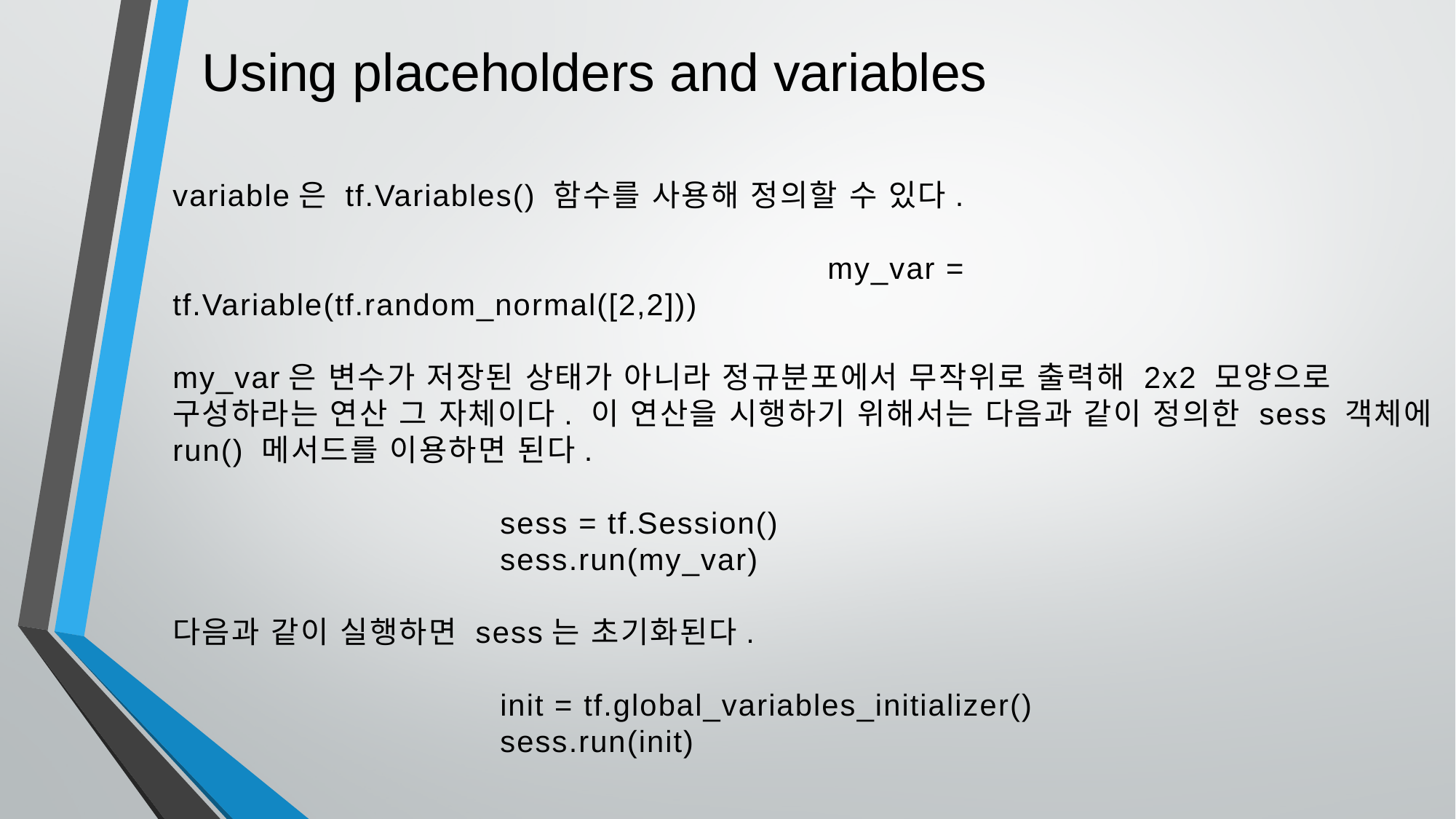

# Using placeholders and variables
variable은 tf.Variables() 함수를 사용해 정의할 수 있다.

						my_var = tf.Variable(tf.random_normal([2,2]))

my_var은 변수가 저장된 상태가 아니라 정규분포에서 무작위로 출력해 2x2 모양으로 구성하라는 연산 그 자체이다. 이 연산을 시행하기 위해서는 다음과 같이 정의한 sess 객체에 run() 메서드를 이용하면 된다.

sess = tf.Session()
sess.run(my_var)

다음과 같이 실행하면 sess는 초기화된다.

init = tf.global_variables_initializer()
sess.run(init)